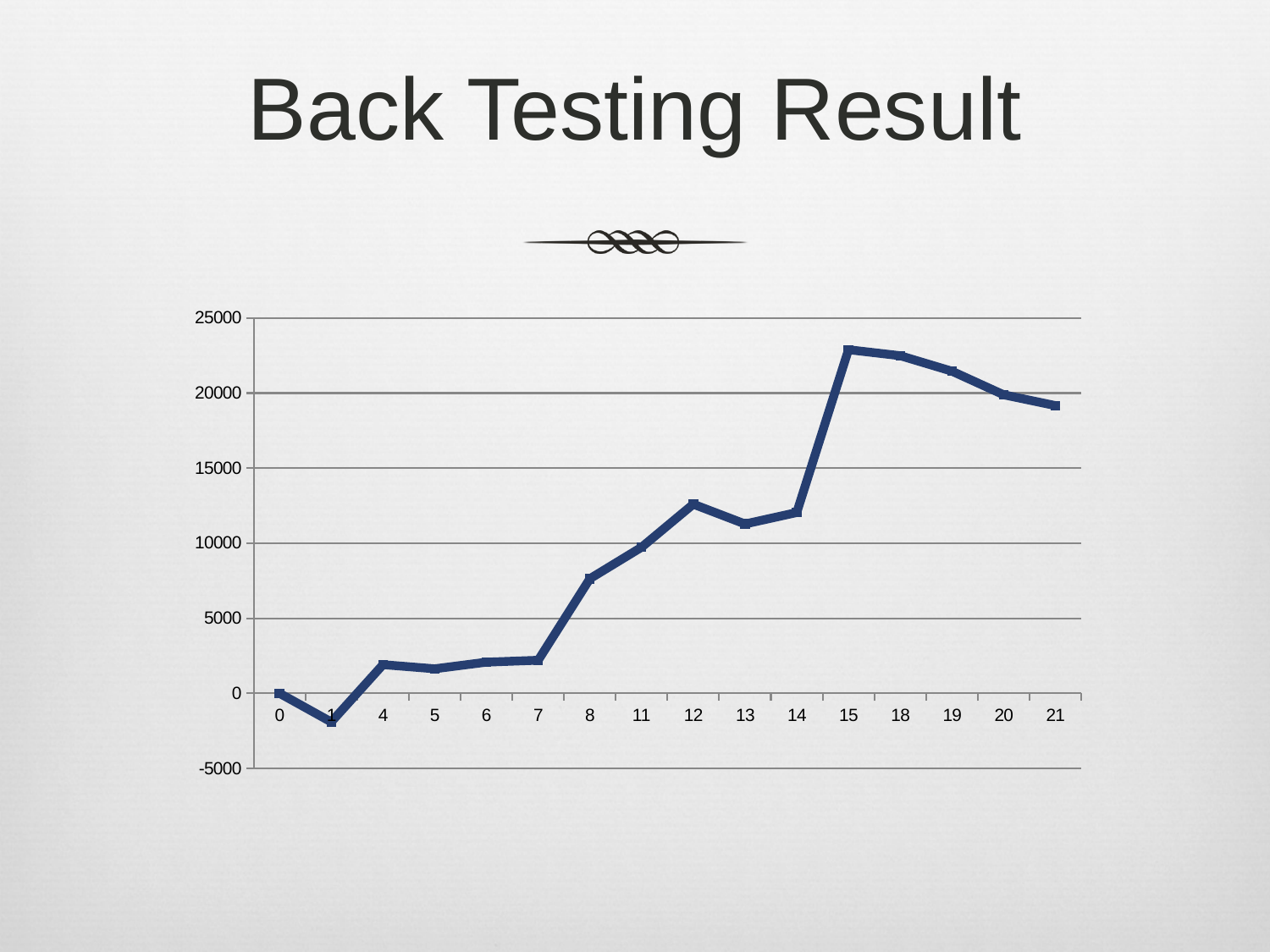

# Back Testing Result

### Chart

| Category | 系列 1 |
|---|---|
| 0.0 | 0.0 |
| 1.0 | -1913.0 |
| 4.0 | 1906.0 |
| 5.0 | 1631.5 |
| 6.0 | 2072.5 |
| 7.0 | 2201.0 |
| 8.0 | 7634.0 |
| 11.0 | 9730.0 |
| 12.0 | 12600.0 |
| 13.0 | 11283.0 |
| 14.0 | 12045.5 |
| 15.0 | 22892.5 |
| 18.0 | 22490.5 |
| 19.0 | 21458.5 |
| 20.0 | 19887.5 |
| 21.0 | 19168.5 |